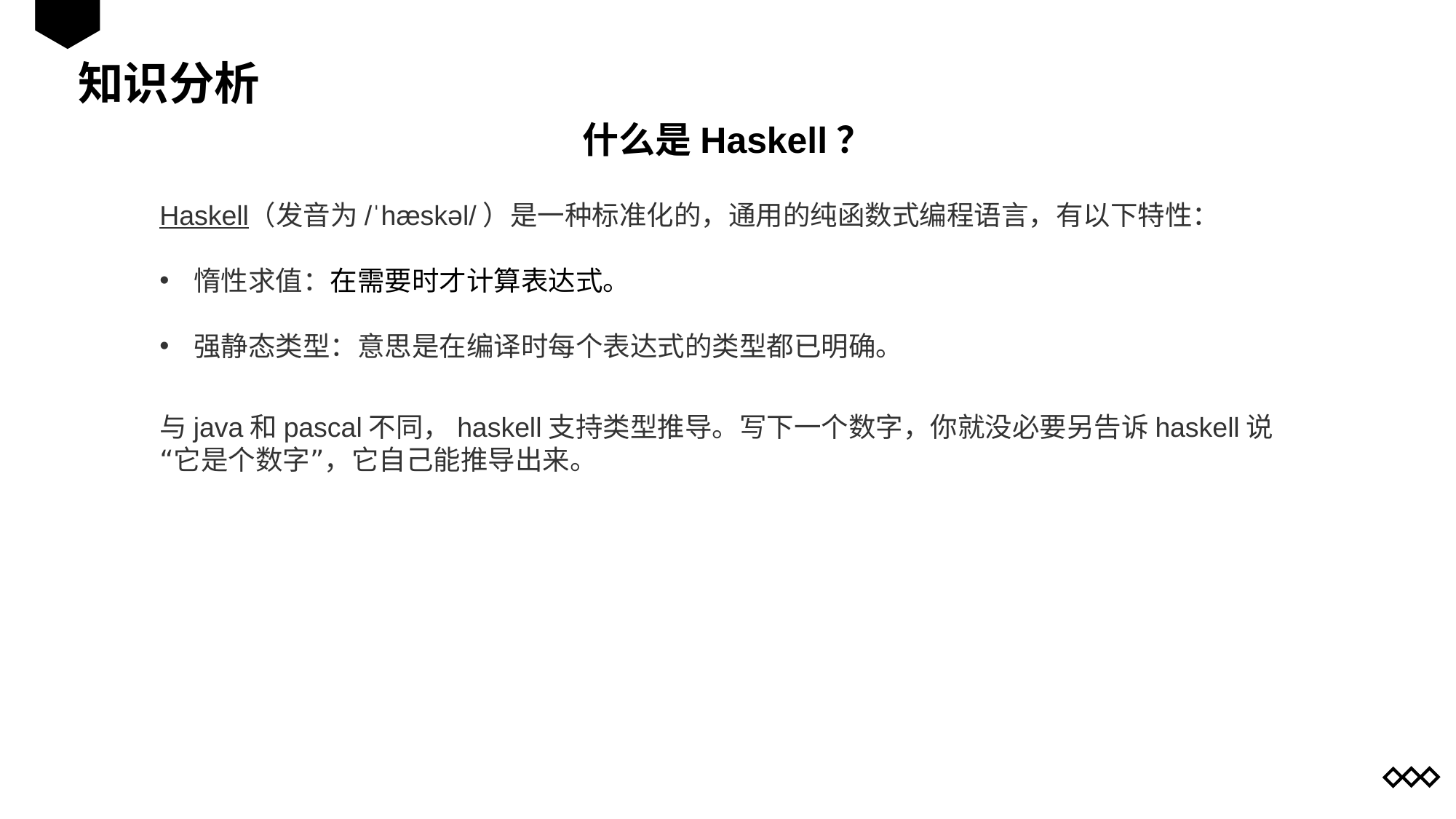

知识分析
什么是Haskell？
Haskell（发音为/ˈhæskəl/）是一种标准化的，通用的纯函数式编程语言，有以下特性：

惰性求值：在需要时才计算表达式。

强静态类型：意思是在编译时每个表达式的类型都已明确。
与java和pascal不同，haskell支持类型推导。写下一个数字，你就没必要另告诉haskell说“它是个数字”，它自己能推导出来。